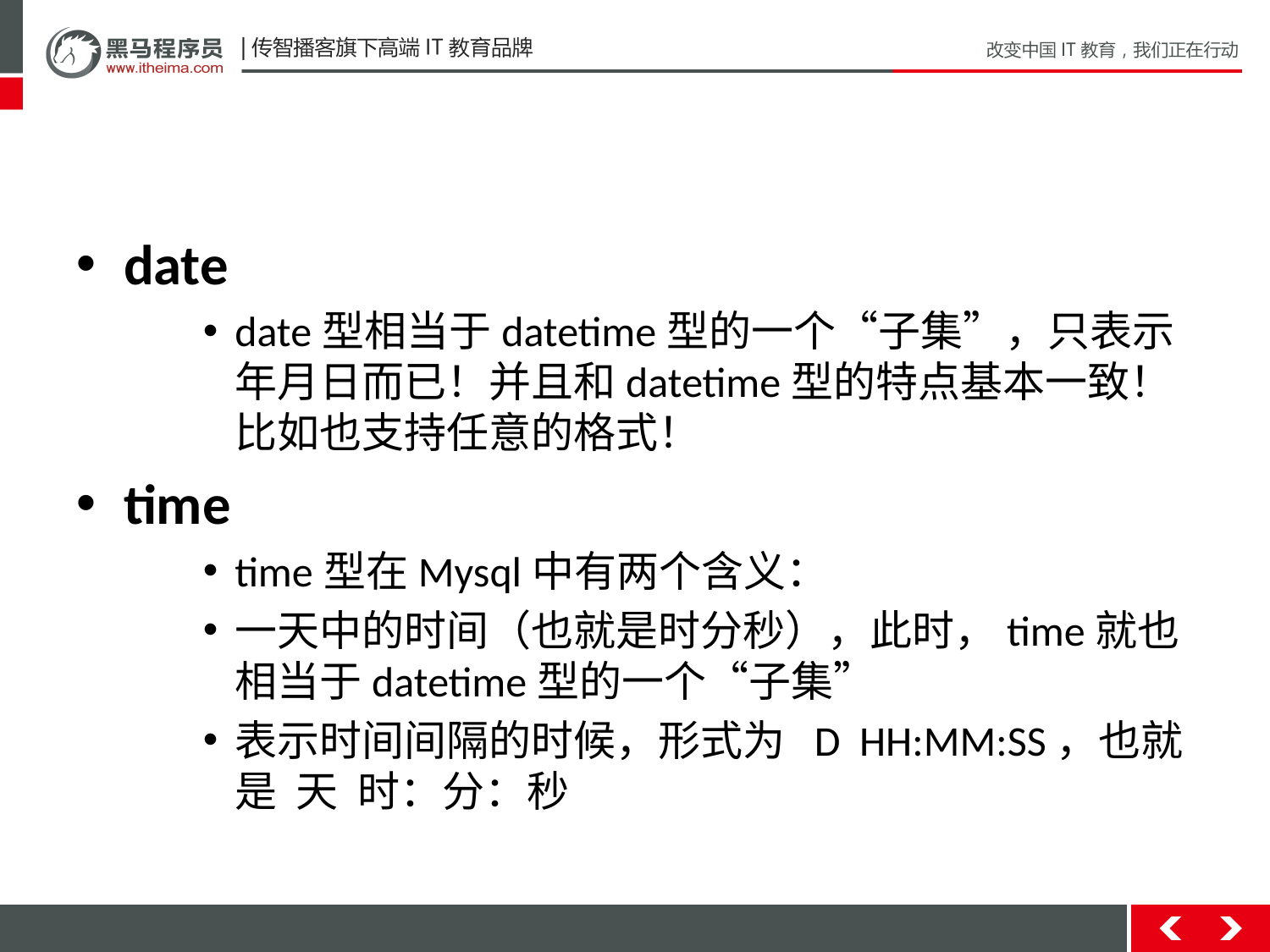

#
date
date型相当于datetime型的一个“子集”，只表示年月日而已！并且和datetime型的特点基本一致！比如也支持任意的格式！
time
time型在Mysql中有两个含义：
一天中的时间（也就是时分秒），此时，time就也相当于datetime型的一个“子集”
表示时间间隔的时候，形式为  D  HH:MM:SS，也就是  天  时：分：秒